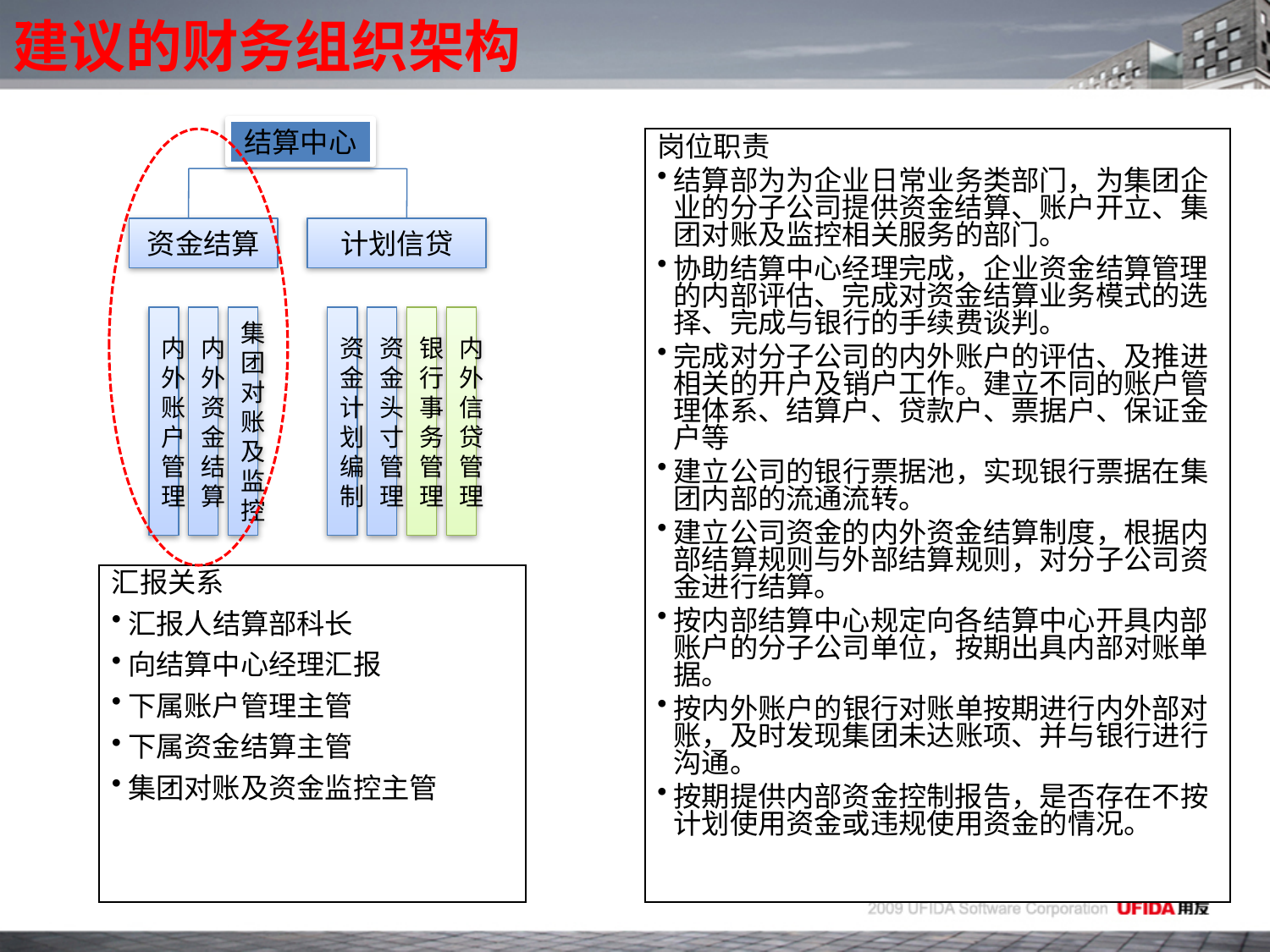

# 建议的财务组织架构
结算中心

岗位职责
结算部为为企业日常业务类部门，为集团企业的分子公司提供资金结算、账户开立、集团对账及监控相关服务的部门。
协助结算中心经理完成，企业资金结算管理的内部评估、完成对资金结算业务模式的选择、完成与银行的手续费谈判。
完成对分子公司的内外账户的评估、及推进相关的开户及销户工作。建立不同的账户管理体系、结算户、贷款户、票据户、保证金户等
建立公司的银行票据池，实现银行票据在集团内部的流通流转。
建立公司资金的内外资金结算制度，根据内部结算规则与外部结算规则，对分子公司资金进行结算。
按内部结算中心规定向各结算中心开具内部账户的分子公司单位，按期出具内部对账单据。
按内外账户的银行对账单按期进行内外部对账，及时发现集团未达账项、并与银行进行沟通。
按期提供内部资金控制报告，是否存在不按计划使用资金或违规使用资金的情况。

资金结算
计划信贷
内外账户管理
内外资金结算
集团对账及监控
资金计划编制
资金头寸管理
银行事务管理
内外信贷管理
汇报关系
汇报人结算部科长
向结算中心经理汇报
下属账户管理主管
下属资金结算主管
集团对账及资金监控主管